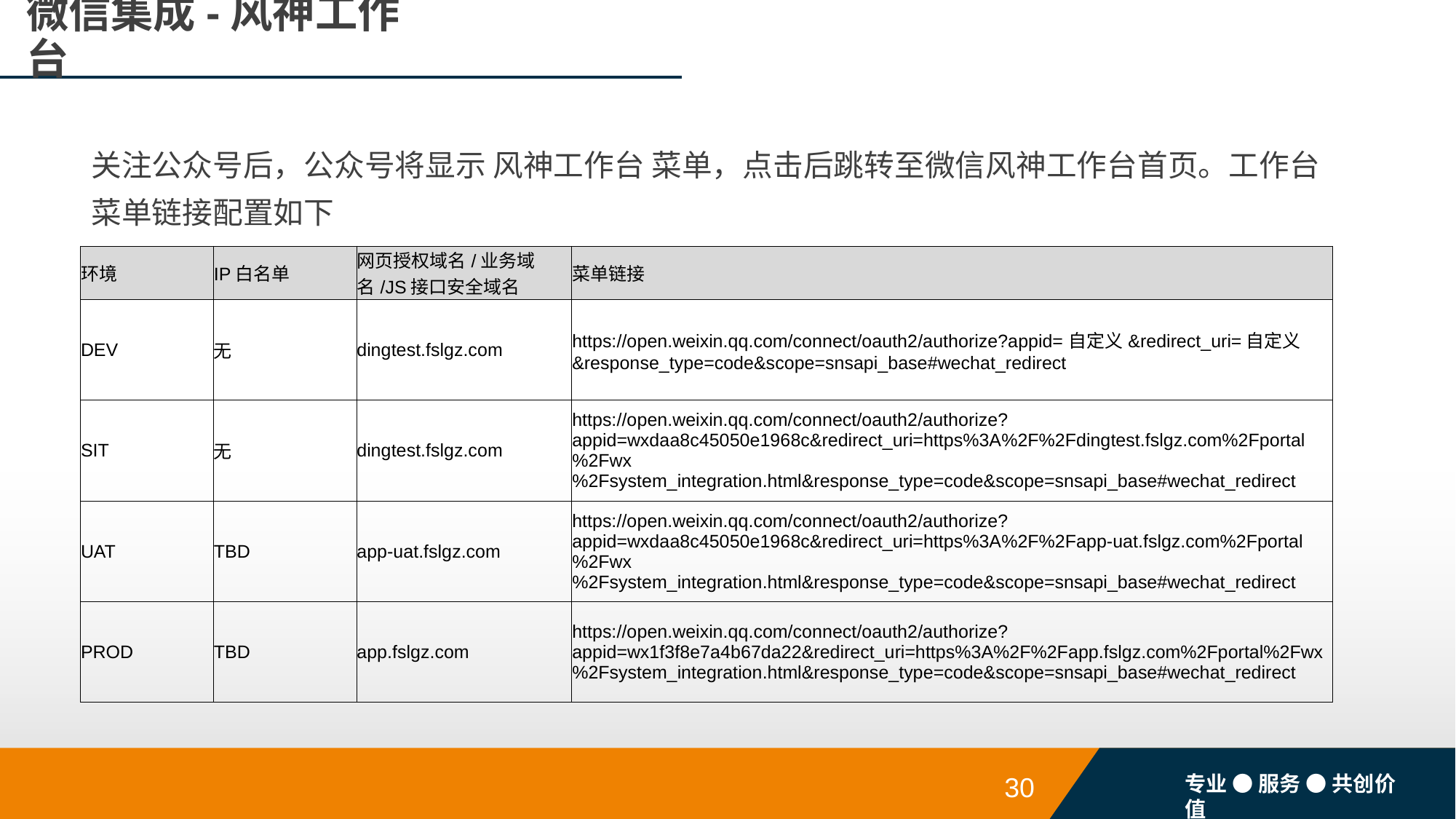

# 微信集成-风神工作台
关注公众号后，公众号将显示 风神工作台 菜单，点击后跳转至微信风神工作台首页。工作台菜单链接配置如下
| 环境 | IP白名单 | 网页授权域名/业务域名/JS接口安全域名 | 菜单链接 |
| --- | --- | --- | --- |
| DEV | 无 | dingtest.fslgz.com | https://open.weixin.qq.com/connect/oauth2/authorize?appid=自定义&redirect\_uri=自定义&response\_type=code&scope=snsapi\_base#wechat\_redirect |
| SIT | 无 | dingtest.fslgz.com | https://open.weixin.qq.com/connect/oauth2/authorize?appid=wxdaa8c45050e1968c&redirect\_uri=https%3A%2F%2Fdingtest.fslgz.com%2Fportal%2Fwx%2Fsystem\_integration.html&response\_type=code&scope=snsapi\_base#wechat\_redirect |
| UAT | TBD | app-uat.fslgz.com | https://open.weixin.qq.com/connect/oauth2/authorize?appid=wxdaa8c45050e1968c&redirect\_uri=https%3A%2F%2Fapp-uat.fslgz.com%2Fportal%2Fwx%2Fsystem\_integration.html&response\_type=code&scope=snsapi\_base#wechat\_redirect |
| PROD | TBD | app.fslgz.com | https://open.weixin.qq.com/connect/oauth2/authorize?appid=wx1f3f8e7a4b67da22&redirect\_uri=https%3A%2F%2Fapp.fslgz.com%2Fportal%2Fwx%2Fsystem\_integration.html&response\_type=code&scope=snsapi\_base#wechat\_redirect |